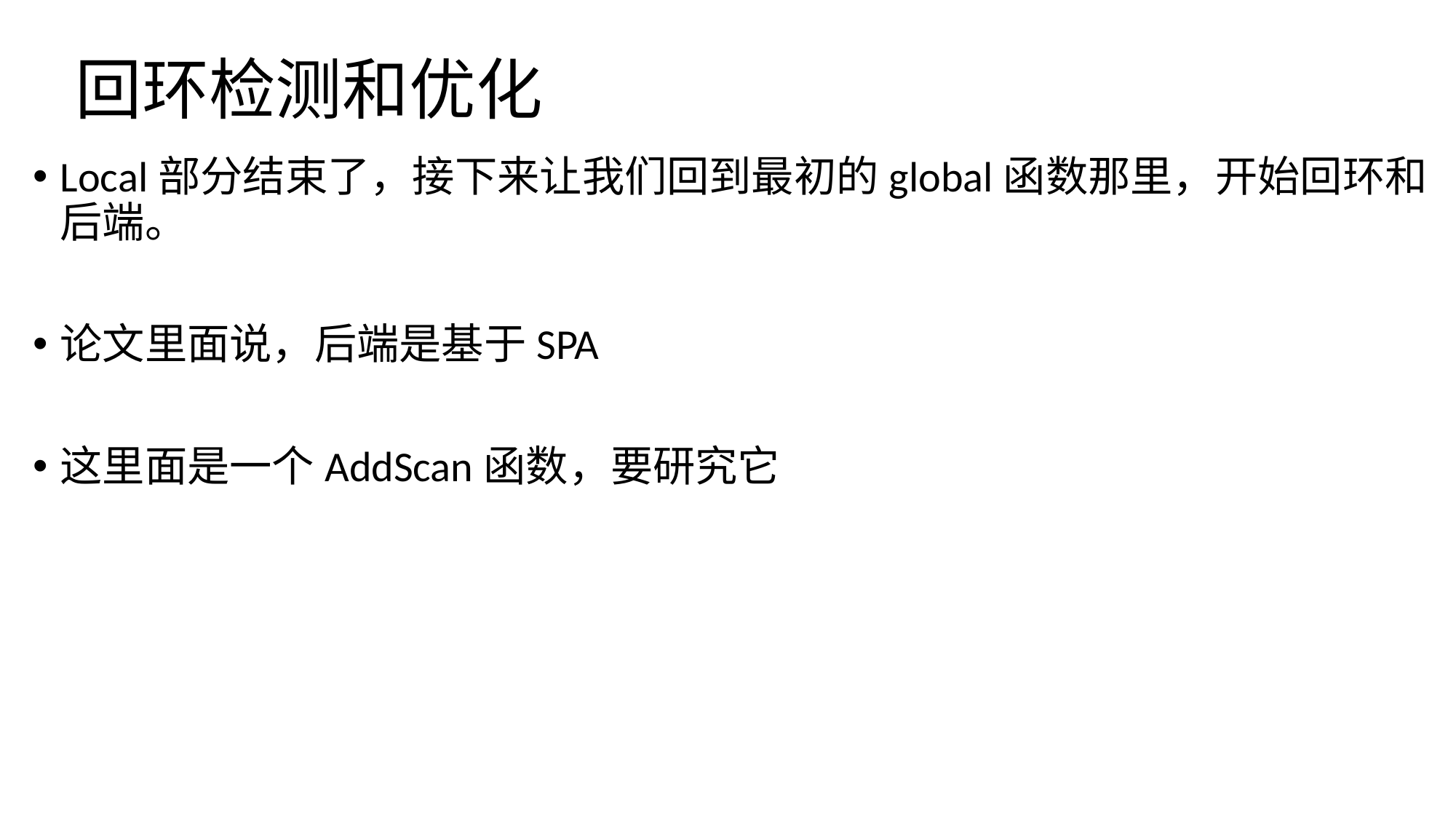

# 回环检测和优化
Local部分结束了，接下来让我们回到最初的global函数那里，开始回环和后端。

论文里面说，后端是基于SPA

这里面是一个AddScan函数，要研究它